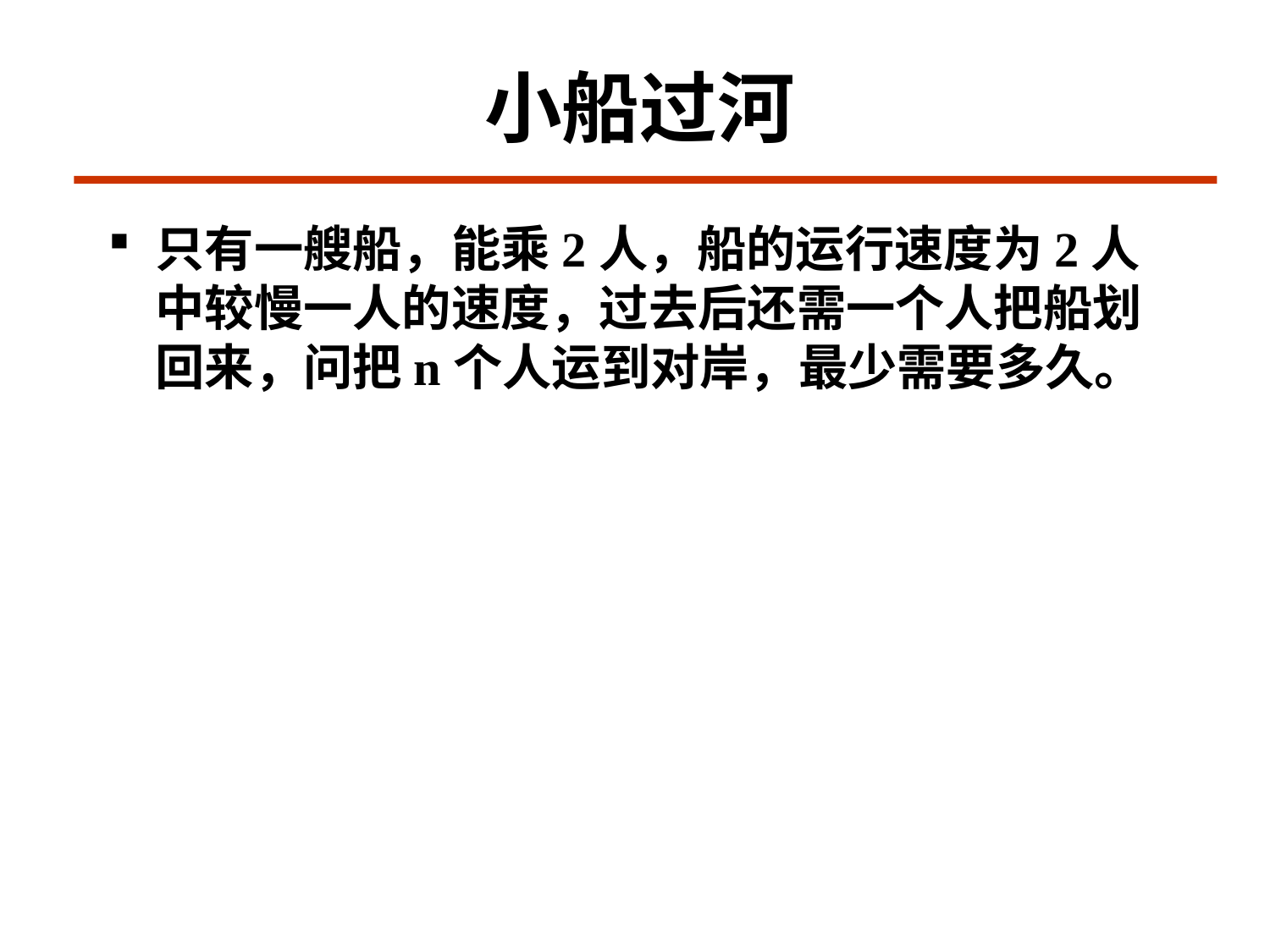

# 小船过河
只有一艘船，能乘2人，船的运行速度为2人中较慢一人的速度，过去后还需一个人把船划回来，问把n个人运到对岸，最少需要多久。